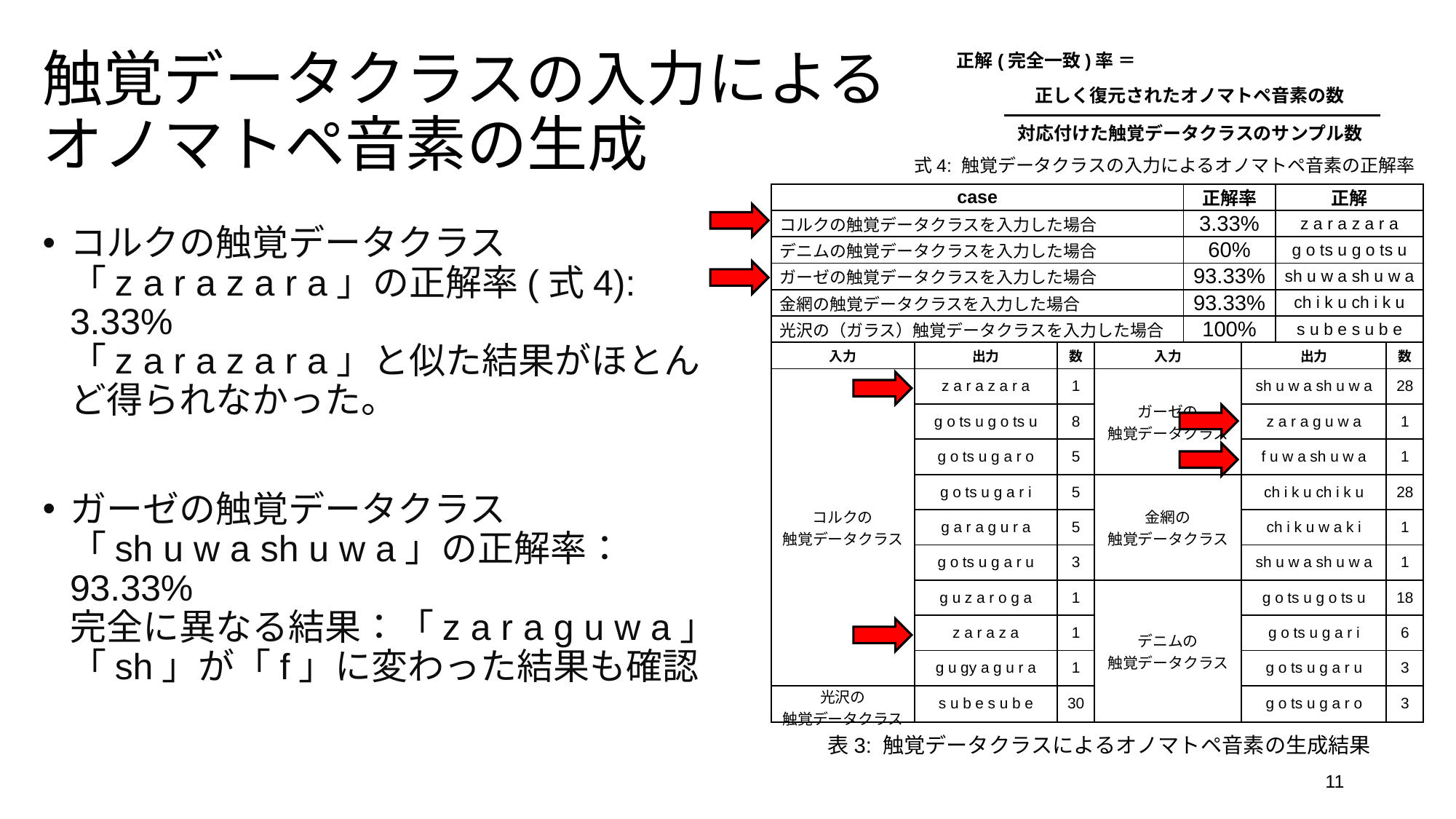

触覚データクラスの入力による
オノマトペ音素の生成
正解(完全一致)率 ＝
正しく復元されたオノマトペ音素の数
対応付けた触覚データクラスのサンプル数
式4: 触覚データクラスの入力によるオノマトペ音素の正解率
| case |  |  |  | 正解率 |  | 正解 |  |
| --- | --- | --- | --- | --- | --- | --- | --- |
| コルクの触覚データクラスを入力した場合 |  |  |  | 3.33% |  | z a r a z a r a |  |
| デニムの触覚データクラスを入力した場合 |  |  |  | 60% |  | g o ts u g o ts u |  |
| ガーゼの触覚データクラスを入力した場合 |  |  |  | 93.33% |  | sh u w a sh u w a |  |
| 金網の触覚データクラスを入力した場合 |  |  |  | 93.33% |  | ch i k u ch i k u |  |
| 光沢の（ガラス）触覚データクラスを入力した場合 |  |  |  | 100% |  | s u b e s u b e |  |
| 入力 | 出力 | 数 | 入力 |  | 出力 |  | 数 |
| コルクの 触覚データクラス | z a r a z a r a | 1 | ガーゼの 触覚データクラス |  | sh u w a sh u w a |  | 28 |
|  | g o ts u g o ts u | 8 |  |  | z a r a g u w a |  | 1 |
|  | g o ts u g a r o | 5 |  |  | f u w a sh u w a |  | 1 |
|  | g o ts u g a r i | 5 | 金網の 触覚データクラス |  | ch i k u ch i k u |  | 28 |
|  | g a r a g u r a | 5 |  |  | ch i k u w a k i |  | 1 |
|  | g o ts u g a r u | 3 |  |  | sh u w a sh u w a |  | 1 |
|  | g u z a r o g a | 1 | デニムの 触覚データクラス |  | g o ts u g o ts u |  | 18 |
|  | z a r a z a | 1 |  |  | g o ts u g a r i |  | 6 |
|  | g u gy a g u r a | 1 |  |  | g o ts u g a r u |  | 3 |
| 光沢の 触覚データクラス | s u b e s u b e | 30 |  |  | g o ts u g a r o |  | 3 |

コルクの触覚データクラス
「z a r a z a r a」の正解率(式4): 3.33%
「z a r a z a r a」と似た結果がほとんど得られなかった。

ガーゼの触覚データクラス
「sh u w a sh u w a」の正解率：93.33%
完全に異なる結果：「z a r a g u w a」
「sh」が「f」に変わった結果も確認

表3: 触覚データクラスによるオノマトペ音素の生成結果
11